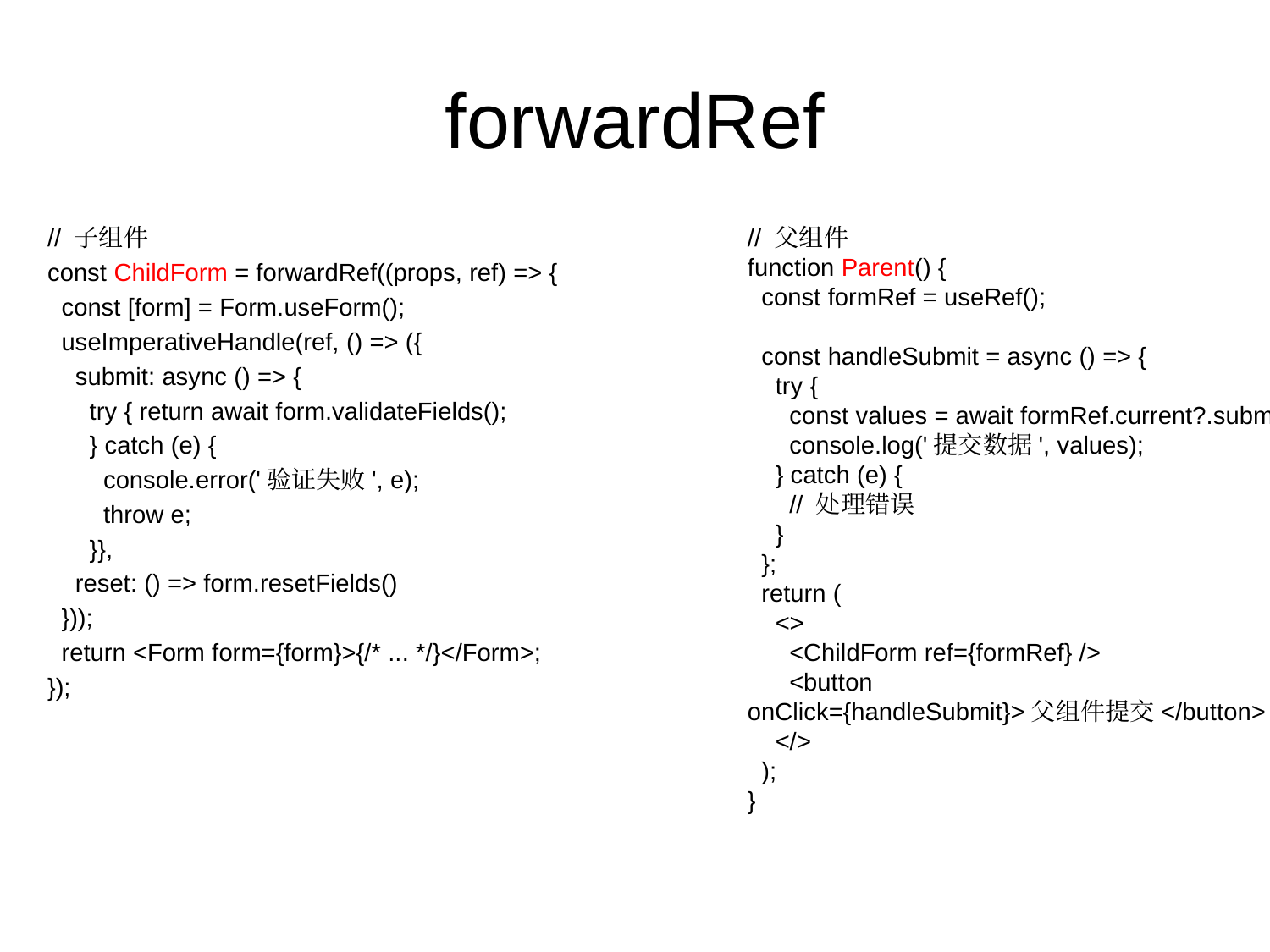

# forwardRef
// 子组件
const ChildForm = forwardRef((props, ref) => {
  const [form] = Form.useForm();
  useImperativeHandle(ref, () => ({
    submit: async () => {
      try { return await form.validateFields();
      } catch (e) {
        console.error('验证失败', e);
        throw e;
      }},
    reset: () => form.resetFields()
  }));
  return <Form form={form}>{/* ... */}</Form>;
});

// 父组件
function Parent() {
  const formRef = useRef();

  const handleSubmit = async () => {
    try {
      const values = await formRef.current?.submit();
      console.log('提交数据', values);
    } catch (e) {
      // 处理错误
    }
  };
  return (
    <>
      <ChildForm ref={formRef} />
      <button onClick={handleSubmit}>父组件提交</button>
    </>
  );
}